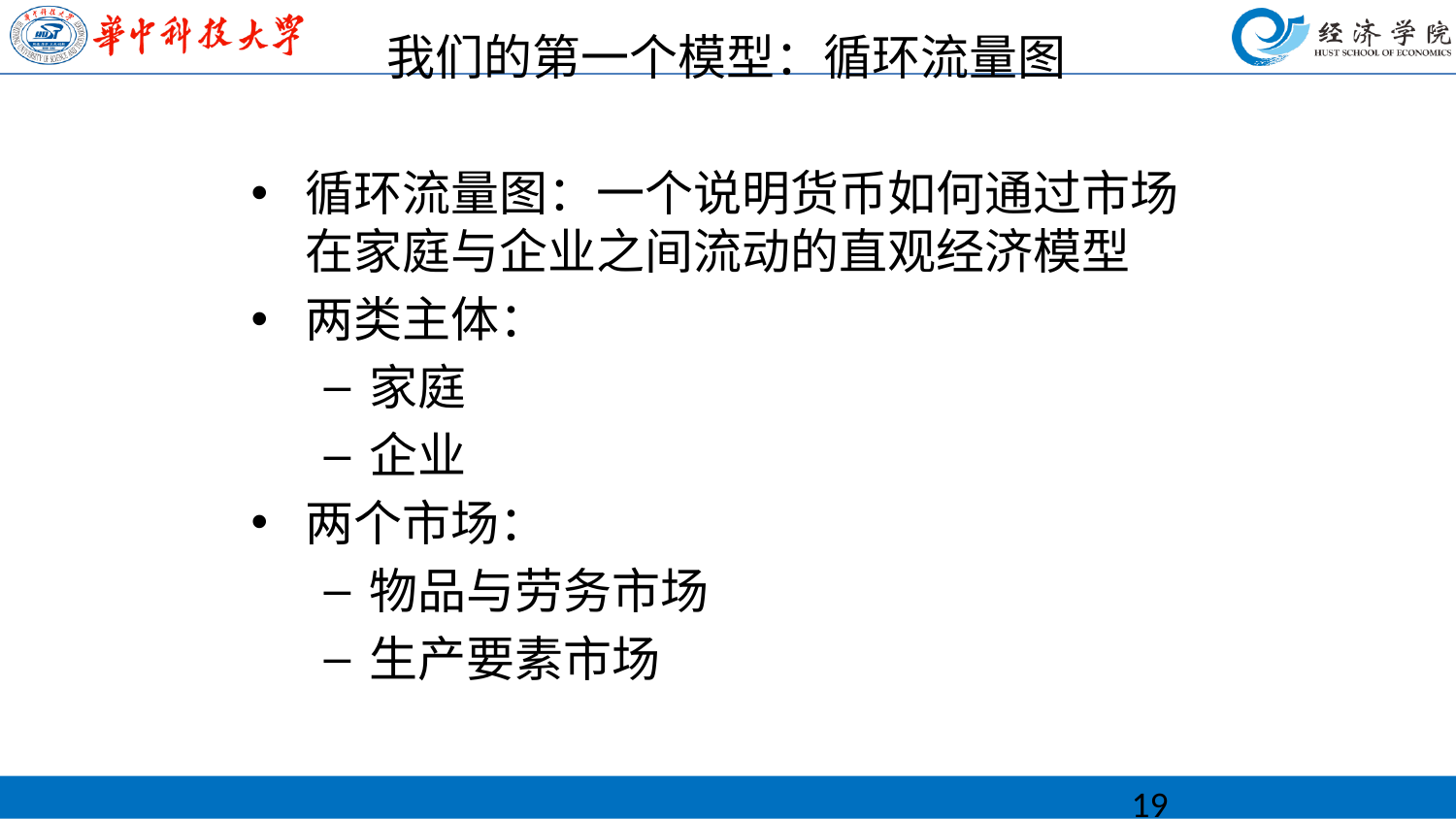

19
我们的第一个模型：循环流量图
循环流量图：一个说明货币如何通过市场在家庭与企业之间流动的直观经济模型
两类主体：
家庭
企业
两个市场：
物品与劳务市场
生产要素市场